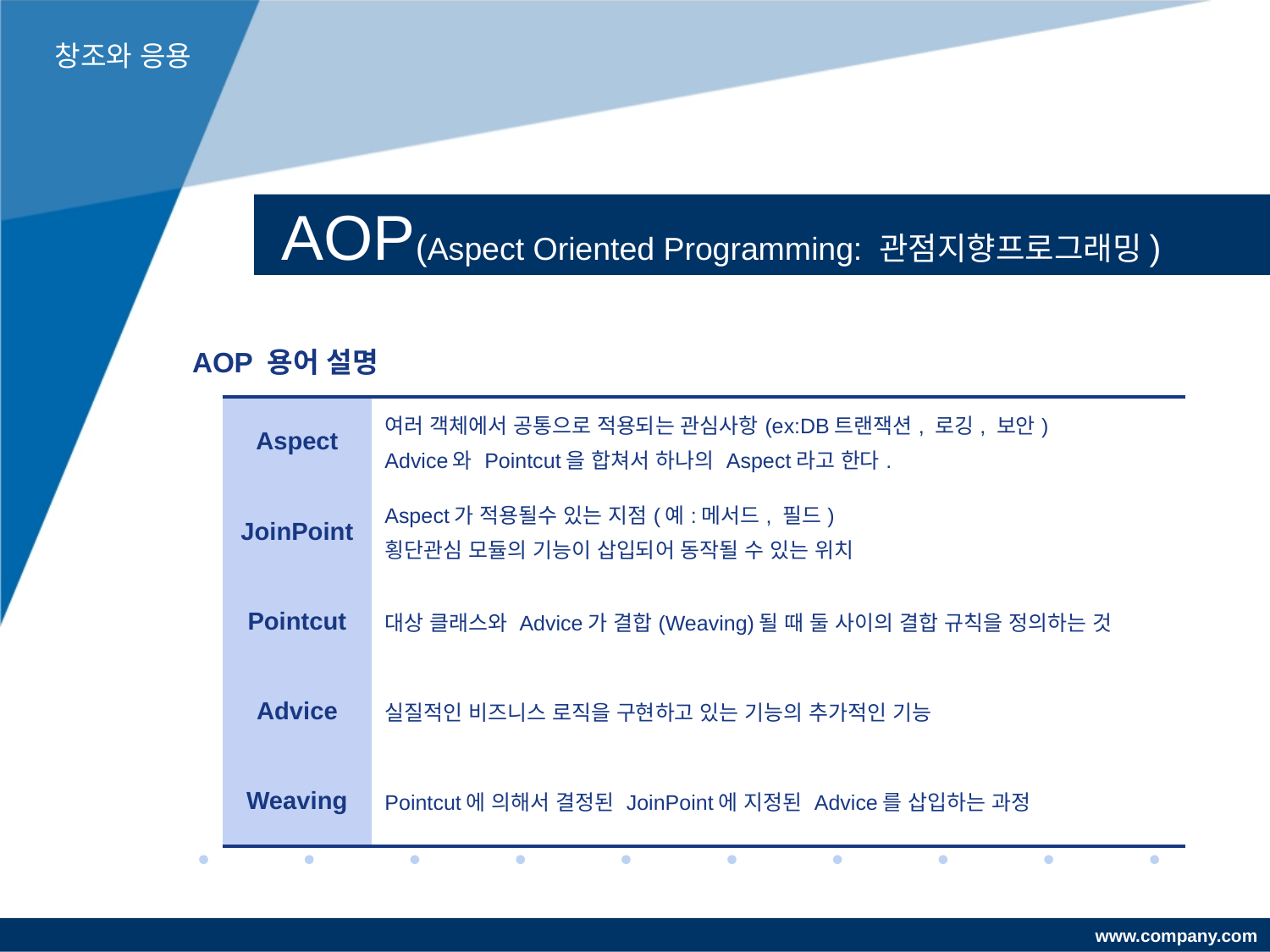

창조와 응용

# AOP(Aspect Oriented Programming: 관점지향프로그래밍)
AOP 용어 설명
| Aspect | 여러 객체에서 공통으로 적용되는 관심사항(ex:DB트랜잭션, 로깅, 보안) Advice와 Pointcut을 합쳐서 하나의 Aspect라고 한다. |
| --- | --- |
| JoinPoint | Aspect가 적용될수 있는 지점(예:메서드, 필드) 횡단관심 모듈의 기능이 삽입되어 동작될 수 있는 위치 |
| Pointcut | 대상 클래스와 Advice가 결합(Weaving)될 때 둘 사이의 결합 규칙을 정의하는 것 |
| Advice | 실질적인 비즈니스 로직을 구현하고 있는 기능의 추가적인 기능 |
| Weaving | Pointcut에 의해서 결정된 JoinPoint에 지정된 Advice를 삽입하는 과정 |